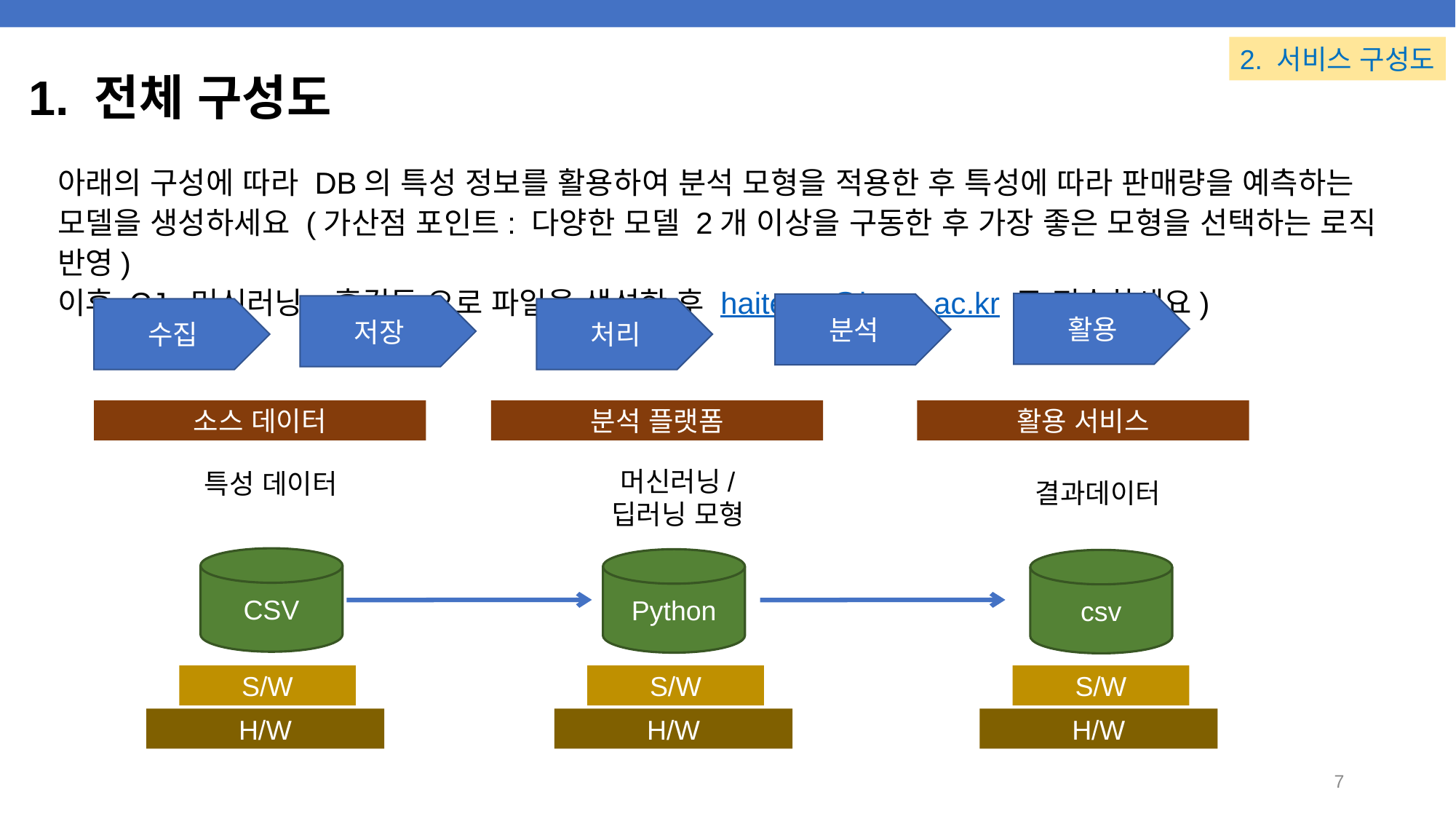

2. 서비스 구성도
1. 전체 구성도
아래의 구성에 따라 DB의 특성 정보를 활용하여 분석 모형을 적용한 후 특성에 따라 판매량을 예측하는 모델을 생성하세요 (가산점 포인트: 다양한 모델 2개 이상을 구동한 후 가장 좋은 모형을 선택하는 로직 반영)
이후 CJ_머신러닝_홍길동 으로 파일을 생성한 후 haiteam@kopo.ac.kr 로 전송하세요)
활용
분석
저장
수집
처리
소스 데이터
분석 플랫폼
활용 서비스
머신러닝/
딥러닝 모형
특성 데이터
결과데이터
CSV
Python
csv
S/W
S/W
S/W
H/W
H/W
H/W
7